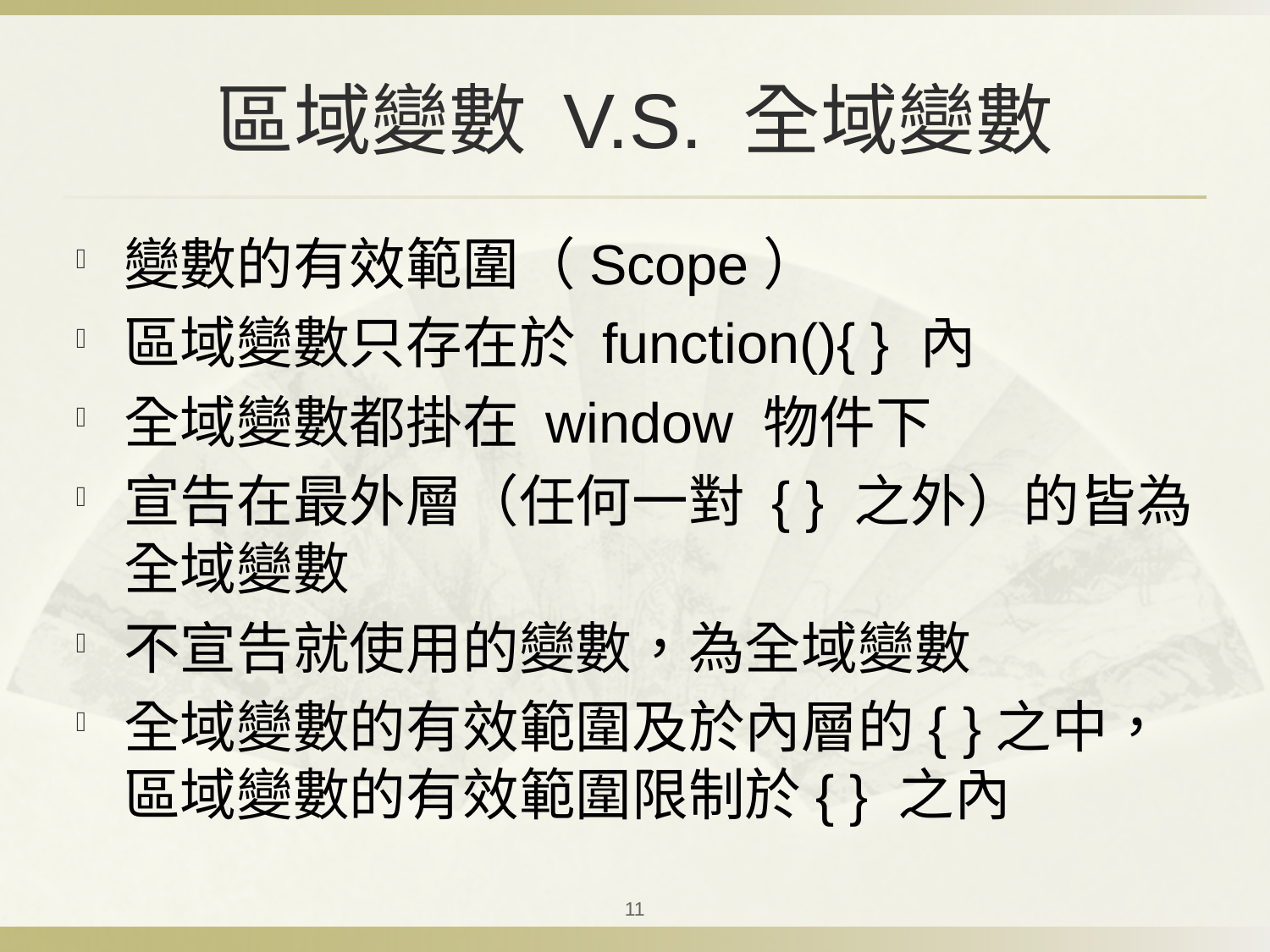

# 區域變數 V.S. 全域變數
變數的有效範圍（Scope）
區域變數只存在於 function(){ } 內
全域變數都掛在 window 物件下
宣告在最外層（任何一對 { } 之外）的皆為全域變數
不宣告就使用的變數，為全域變數
全域變數的有效範圍及於內層的{ }之中，區域變數的有效範圍限制於{ } 之內
11